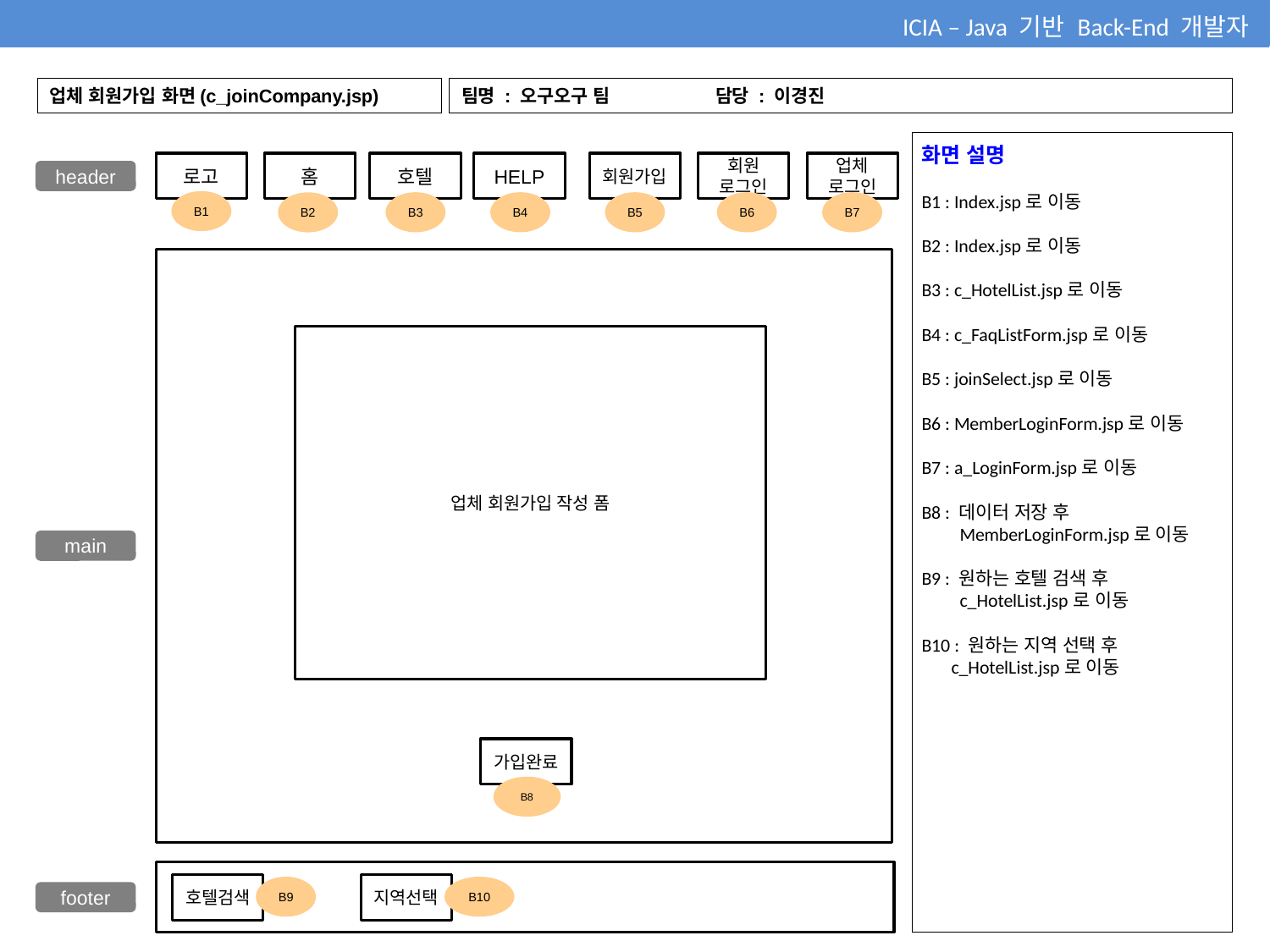

ICIA – Java 기반 Back-End 개발자
업체 회원가입 화면(c_joinCompany.jsp)
팀명 : 오구오구 팀	담당 : 이경진
화면 설명

B1 : Index.jsp로 이동

B2 : Index.jsp로 이동

B3 : c_HotelList.jsp로 이동

B4 : c_FaqListForm.jsp로 이동

B5 : joinSelect.jsp로 이동

B6 : MemberLoginForm.jsp로 이동

B7 : a_LoginForm.jsp로 이동

B8 : 데이터 저장 후
         MemberLoginForm.jsp로 이동

B9 : 원하는 호텔 검색 후
         c_HotelList.jsp로 이동

B10 : 원하는 지역 선택 후
       c_HotelList.jsp로 이동
로고
홈
호텔
HELP
회원가입
회원 로그인
업체 로그인
header
B1
B3
B4
B5
B6
B7
B2

업체 회원가입 작성 폼
main
가입완료
B8

호텔검색
지역선택
B9
B10
footer